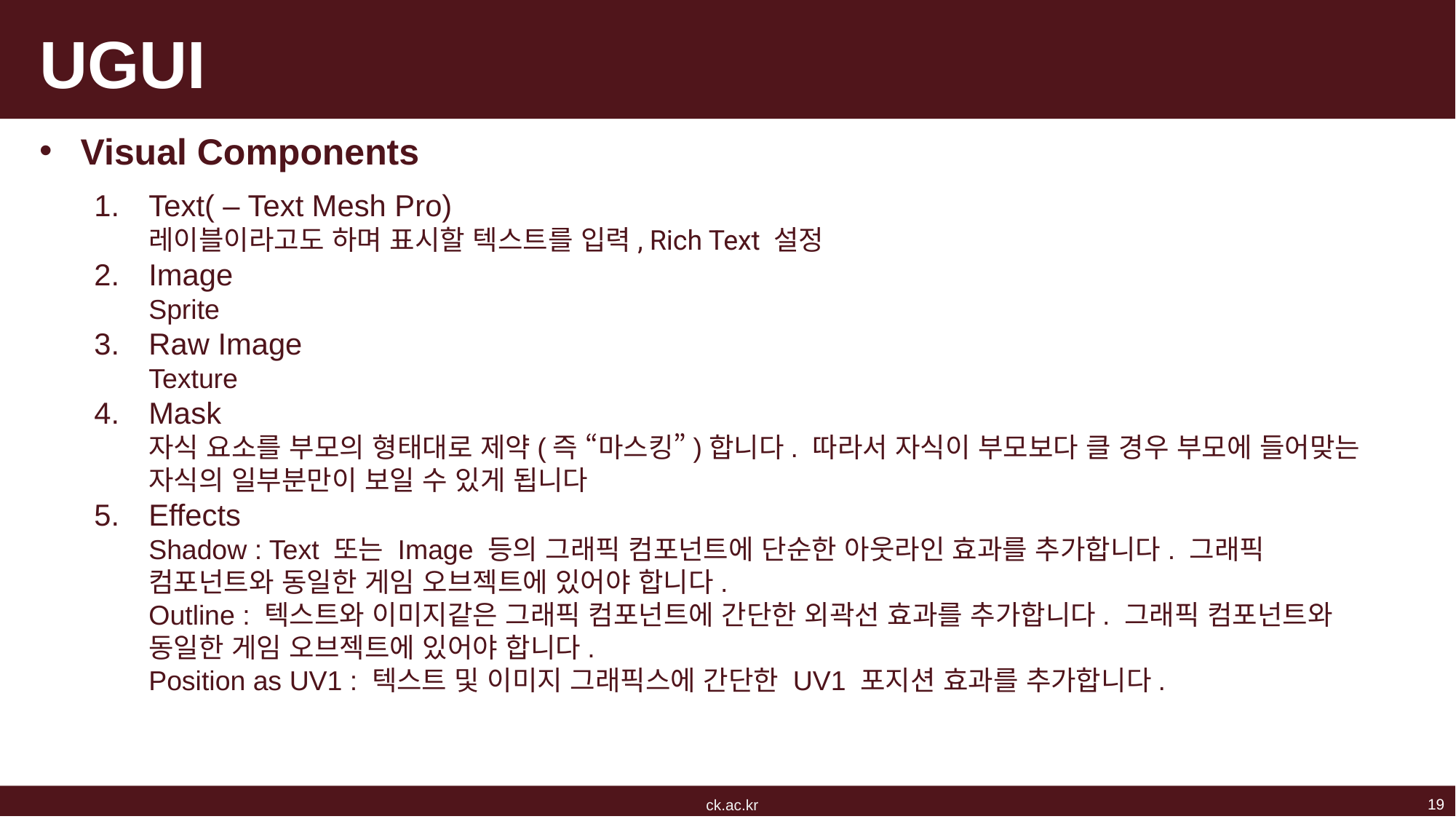

# UGUI
Visual Components

Text( – Text Mesh Pro)
레이블이라고도 하며 표시할 텍스트를 입력, Rich Text 설정
​Image
Sprite
Raw Image
Texture
Mask
자식 요소를 부모의 형태대로 제약(즉 “마스킹”)합니다. 따라서 자식이 부모보다 클 경우 부모에 들어맞는 자식의 일부분만이 보일 수 있게 됩니다
Effects
Shadow : Text 또는 Image 등의 그래픽 컴포넌트에 단순한 아웃라인 효과를 추가합니다. 그래픽 컴포넌트와 동일한 게임 오브젝트에 있어야 합니다.
Outline : 텍스트와 이미지같은 그래픽 컴포넌트에 간단한 외곽선 효과를 추가합니다. 그래픽 컴포넌트와 동일한 게임 오브젝트에 있어야 합니다.
Position as UV1 : 텍스트 및 이미지 그래픽스에 간단한 UV1 포지션 효과를 추가합니다.
19
ck.ac.kr